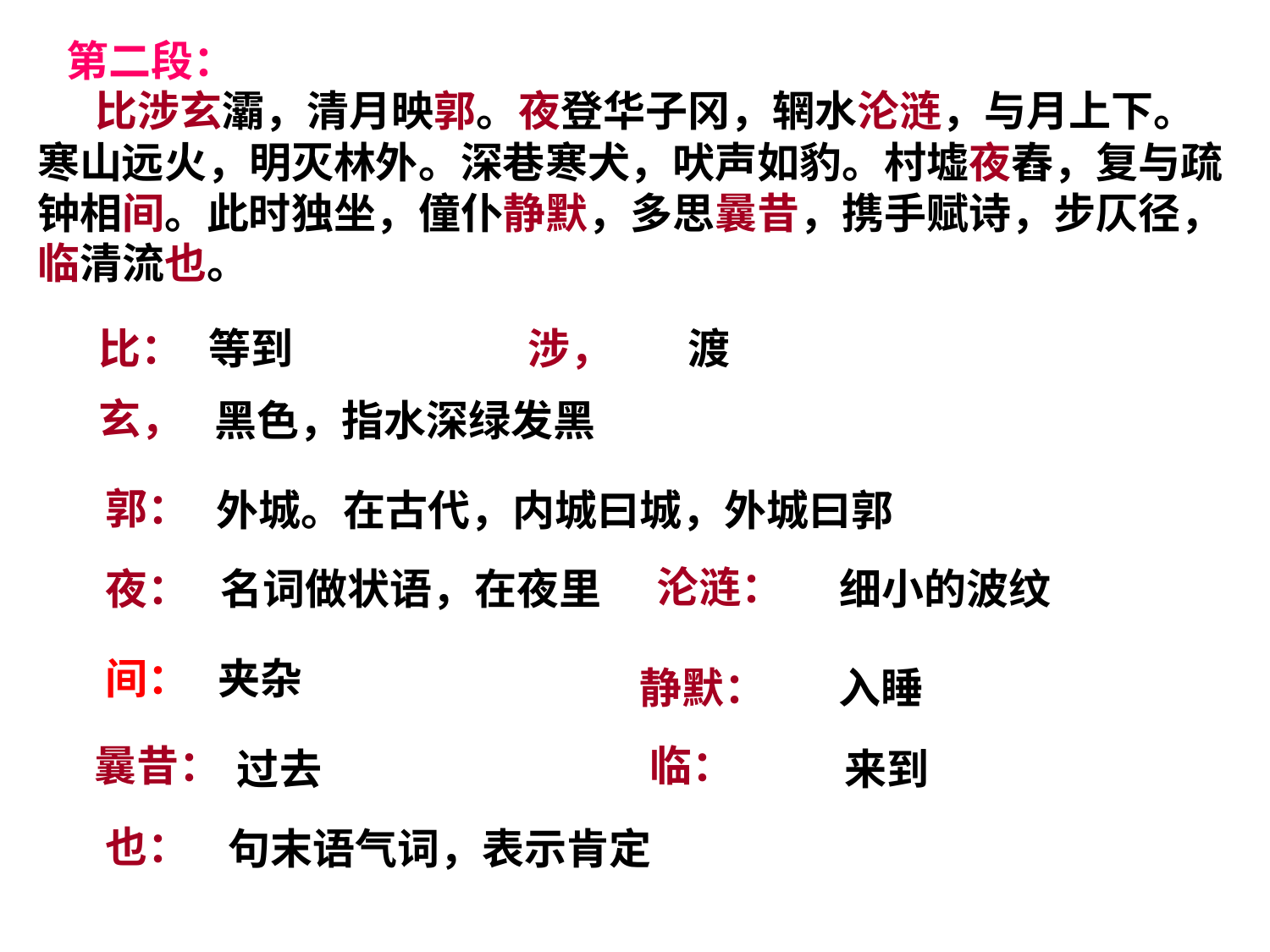

第二段：
     比涉玄灞，清月映郭。夜登华子冈，辋水沦涟，与月上下。寒山远火，明灭林外。深巷寒犬，吠声如豹。村墟夜舂，复与疏钟相间。此时独坐，僮仆静默，多思曩昔，携手赋诗，步仄径，临清流也。
涉，
比：
等到
渡
玄，
黑色，指水深绿发黑
郭：
外城。在古代，内城曰城，外城曰郭
沦涟：
夜：
名词做状语，在夜里
细小的波纹
间：
夹杂
静默：
入睡
临：
曩昔：
过去
来到
也：
句末语气词，表示肯定